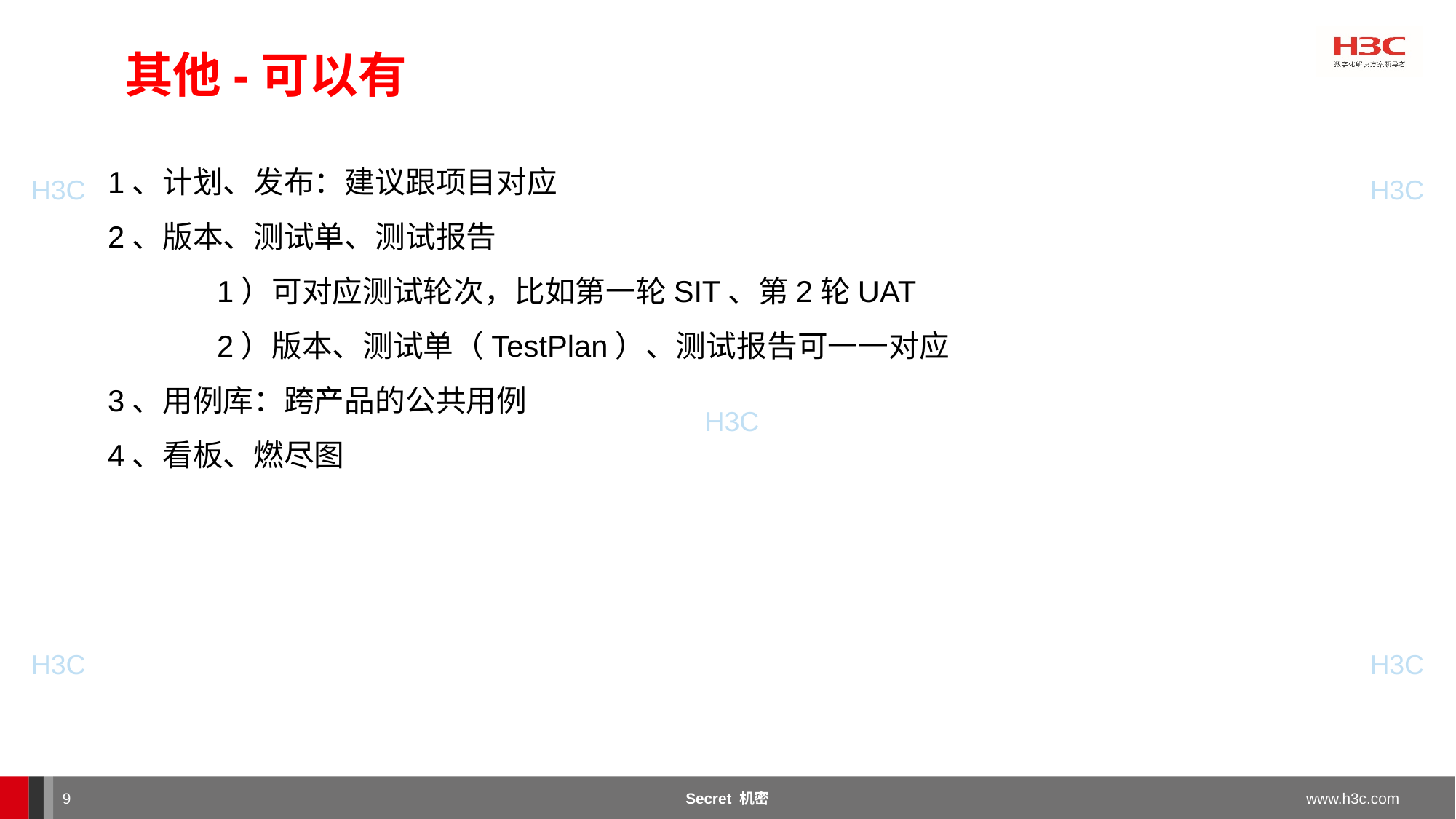

其他-可以有
1、计划、发布：建议跟项目对应
2、版本、测试单、测试报告
	1）可对应测试轮次，比如第一轮SIT、第2轮UAT
	2）版本、测试单（TestPlan）、测试报告可一一对应
3、用例库：跨产品的公共用例
4、看板、燃尽图